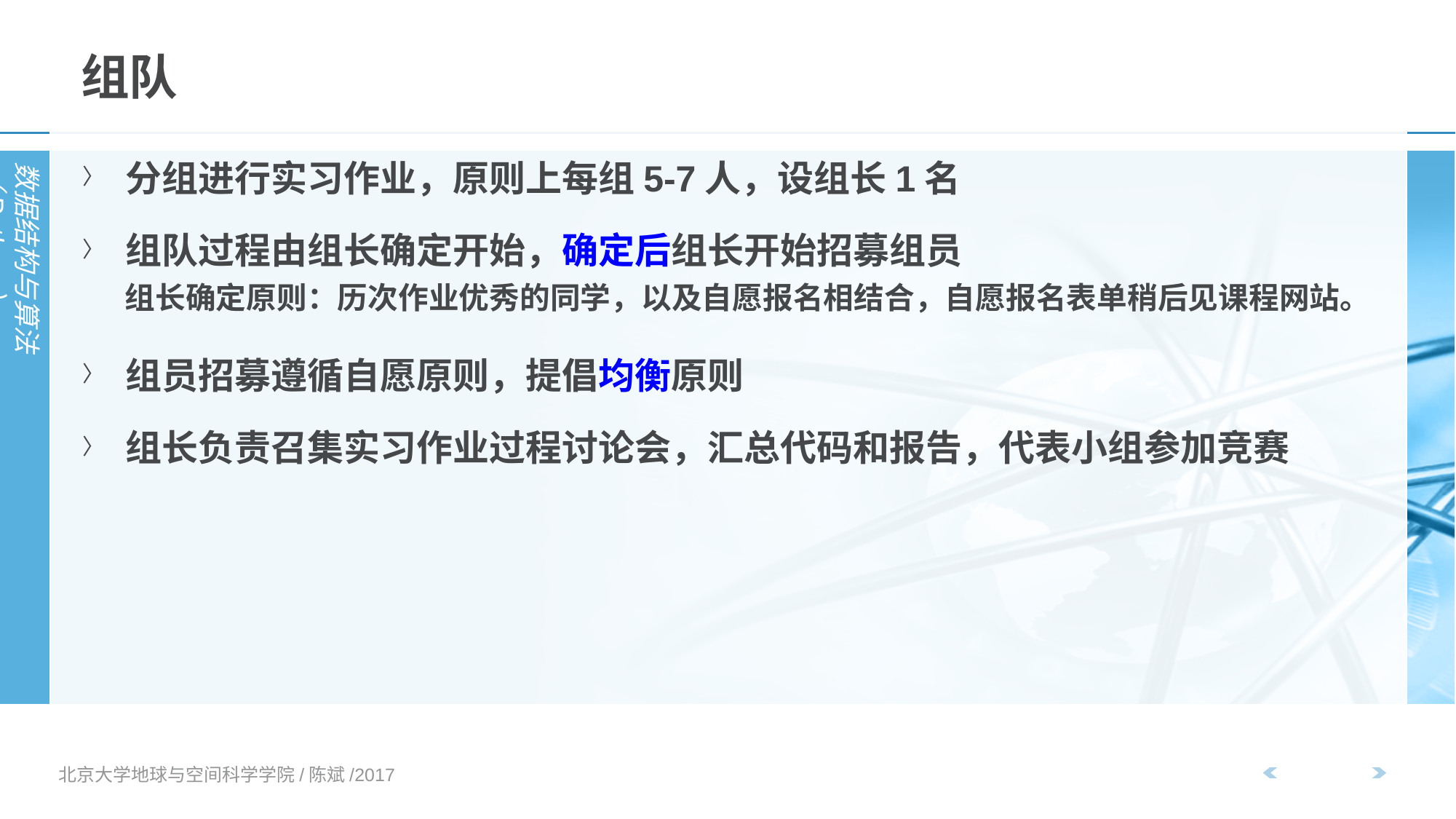

组队
分组进行实习作业，原则上每组5-7人，设组长1名
组队过程由组长确定开始，确定后组长开始招募组员
组长确定原则：历次作业优秀的同学，以及自愿报名相结合，自愿报名表单稍后见课程网站。
组员招募遵循自愿原则，提倡均衡原则
组长负责召集实习作业过程讨论会，汇总代码和报告，代表小组参加竞赛